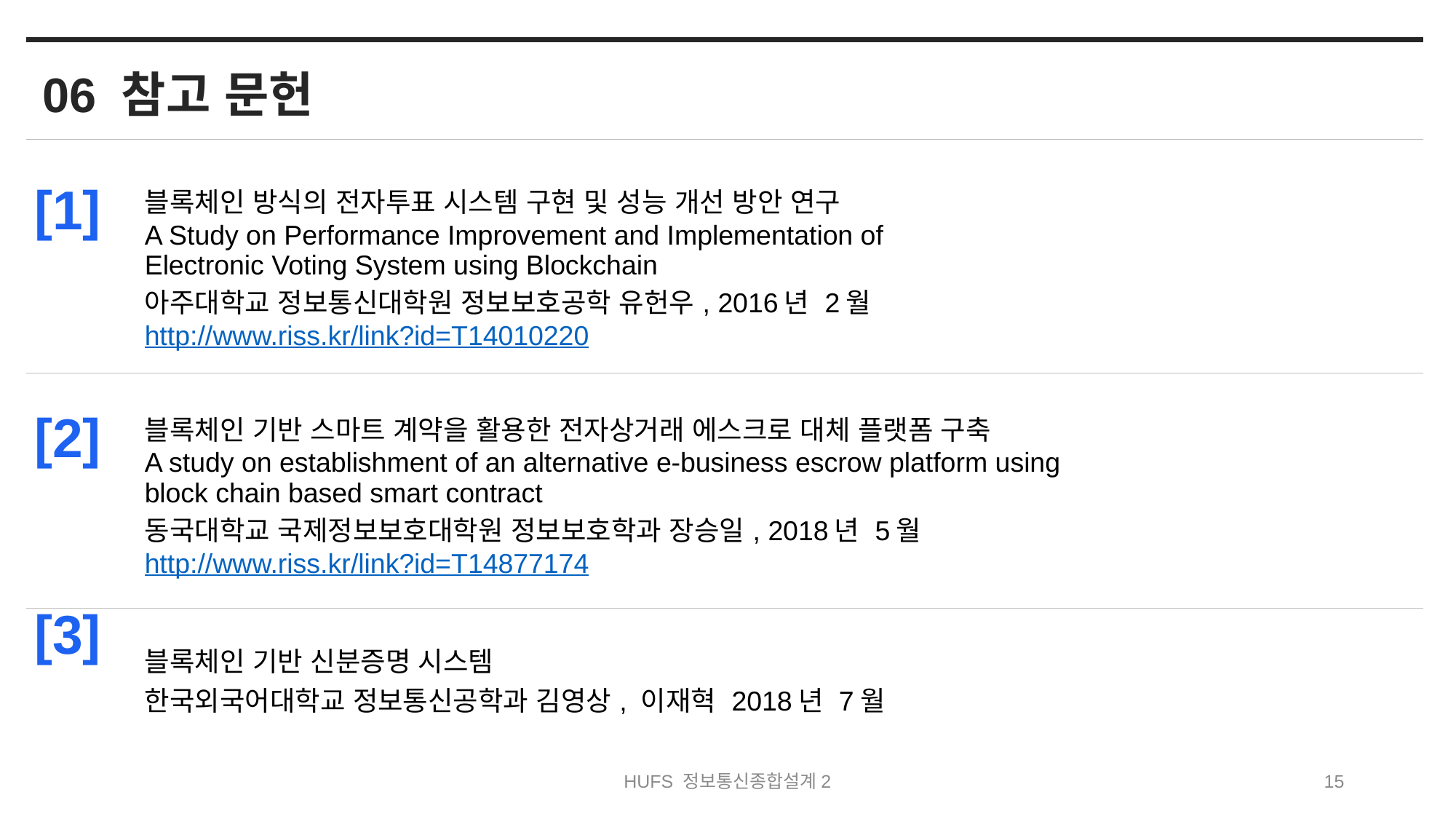

06 참고 문헌
| [1] | 블록체인 방식의 전자투표 시스템 구현 및 성능 개선 방안 연구 A Study on Performance Improvement and Implementation of Electronic Voting System using Blockchain 아주대학교 정보통신대학원 정보보호공학 유헌우, 2016년 2월 http://www.riss.kr/link?id=T14010220 |
| --- | --- |
| [2] [3] | 블록체인 기반 스마트 계약을 활용한 전자상거래 에스크로 대체 플랫폼 구축 A study on establishment of an alternative e-business escrow platform using block chain based smart contract 동국대학교 국제정보보호대학원 정보보호학과 장승일, 2018년 5월 http://www.riss.kr/link?id=T14877174 블록체인 기반 신분증명 시스템 한국외국어대학교 정보통신공학과 김영상, 이재혁 2018년 7월 |
HUFS 정보통신종합설계2
15